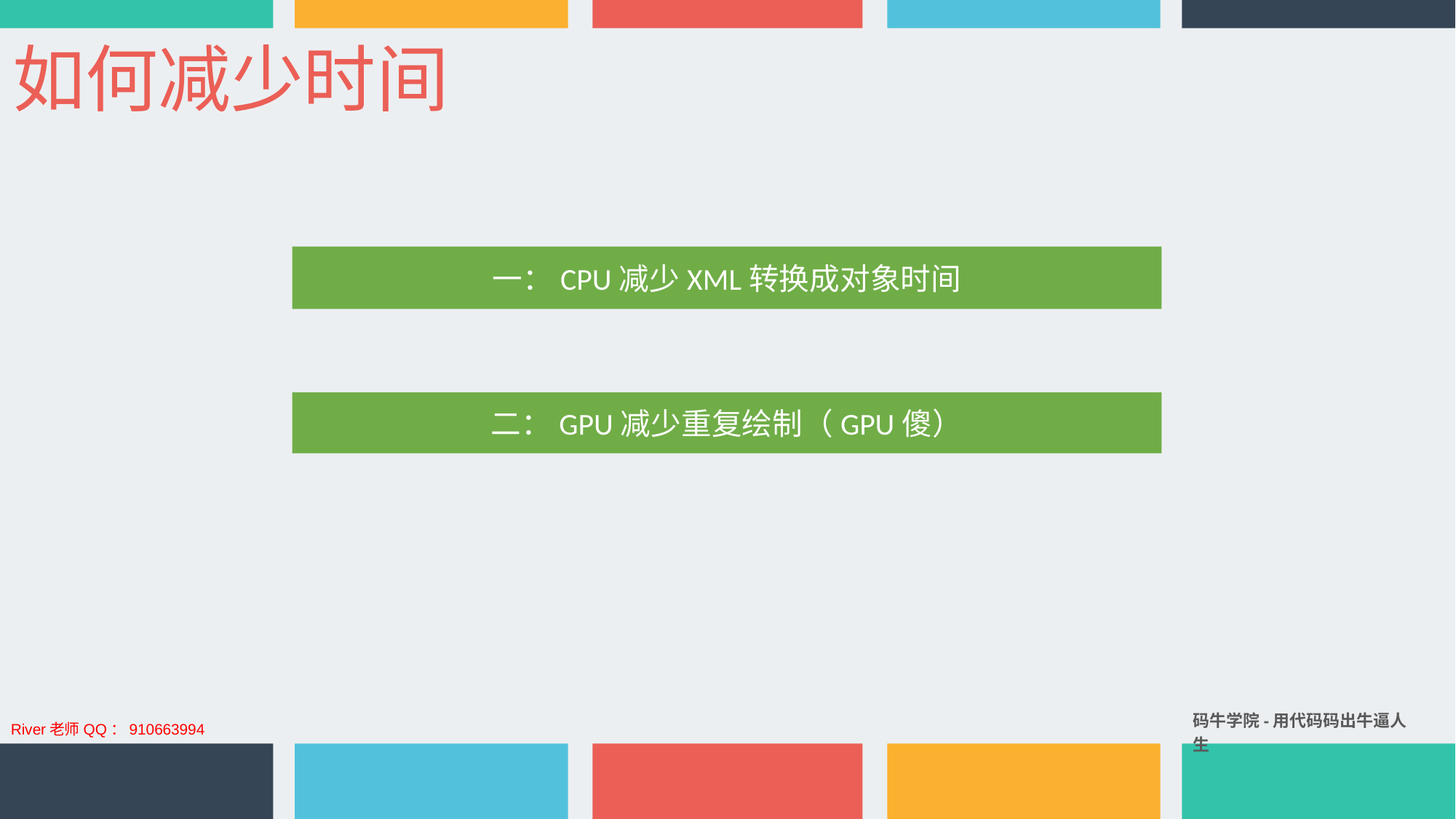

如何减少时间
一：CPU减少XML转换成对象时间
二：GPU减少重复绘制（GPU傻）
码牛学院-用代码码出牛逼人生
River老师QQ：910663994